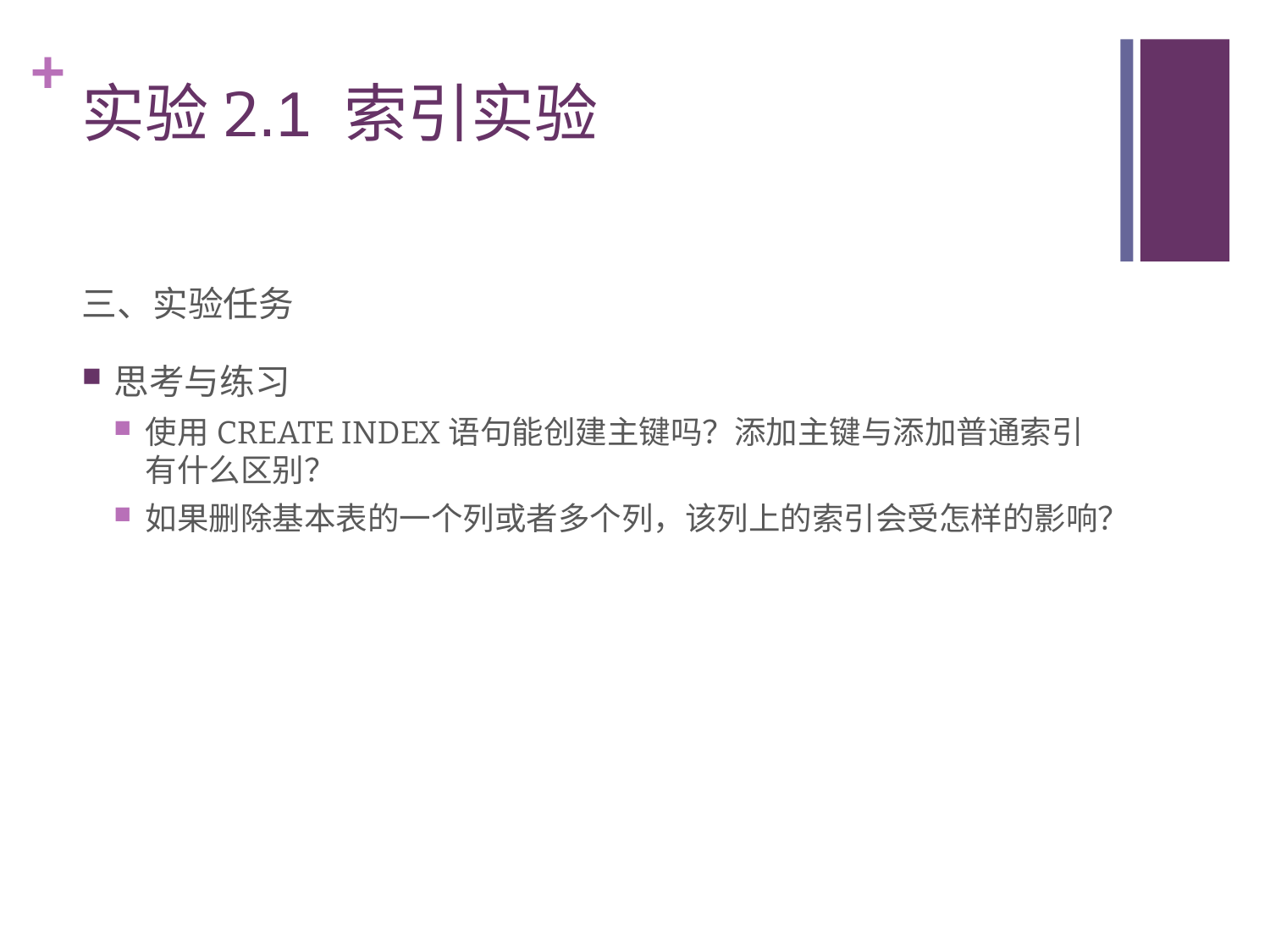

# 实验2.1 索引实验
三、实验任务
思考与练习
使用CREATE INDEX语句能创建主键吗？添加主键与添加普通索引有什么区别？
如果删除基本表的一个列或者多个列，该列上的索引会受怎样的影响？